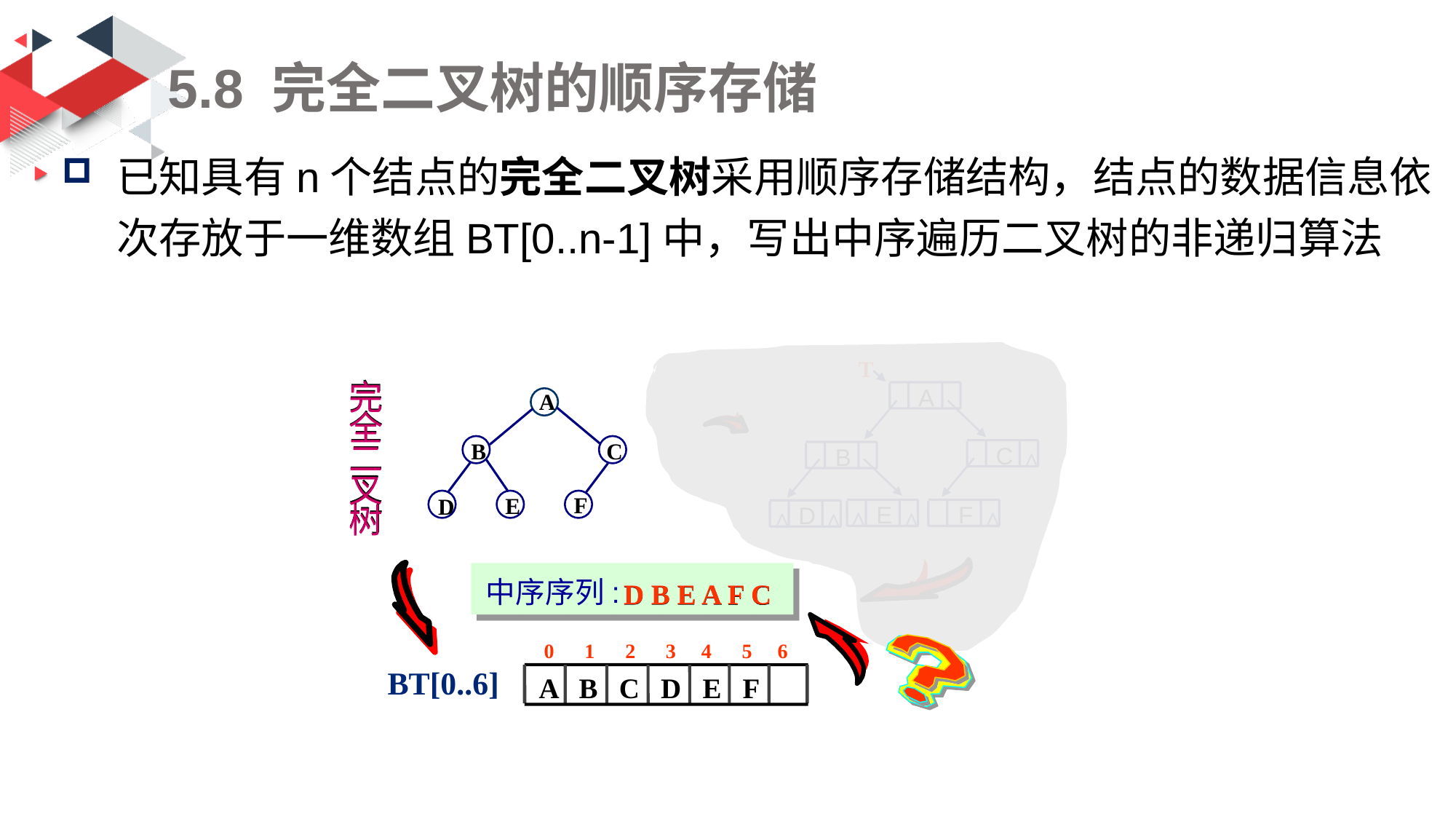

# 5.8 完全二叉树的顺序存储
已知具有n个结点的完全二叉树采用顺序存储结构，结点的数据信息依次存放于一维数组BT[0..n-1]中，写出中序遍历二叉树的非递归算法

T

A

C

B

^

E

F

D

^
^
^
^
^
完
全
二
叉
树
A

B
C

F
E
D

中序序列:
D B E A F C

0      1      2      3     4      5     6
BT[0..6]

A   B   C   D   E   F